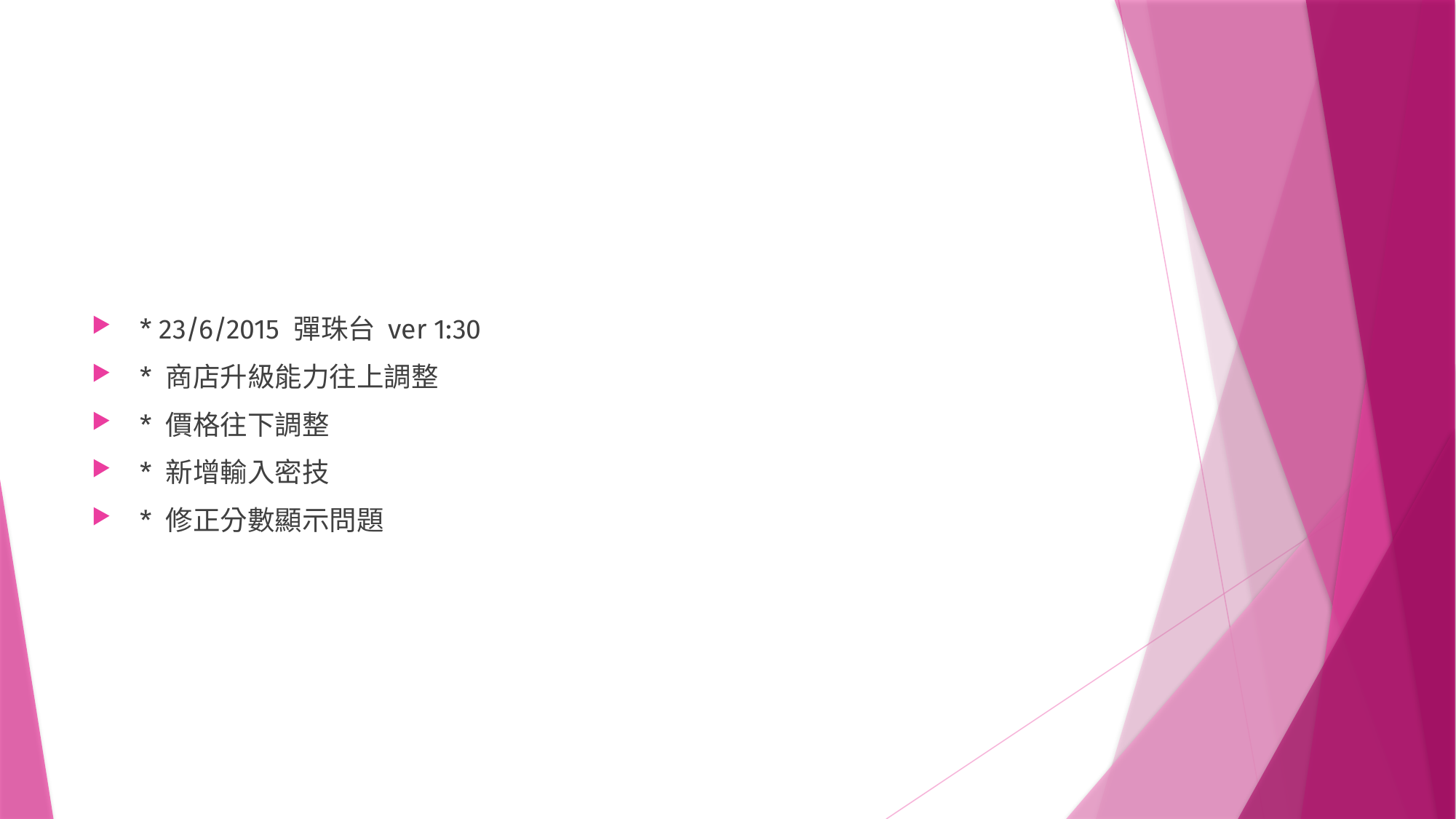

#

 * 23/6/2015 彈珠台 ver 1:30
 * 商店升級能力往上調整
 * 價格往下調整
 * 新增輸入密技
 * 修正分數顯示問題